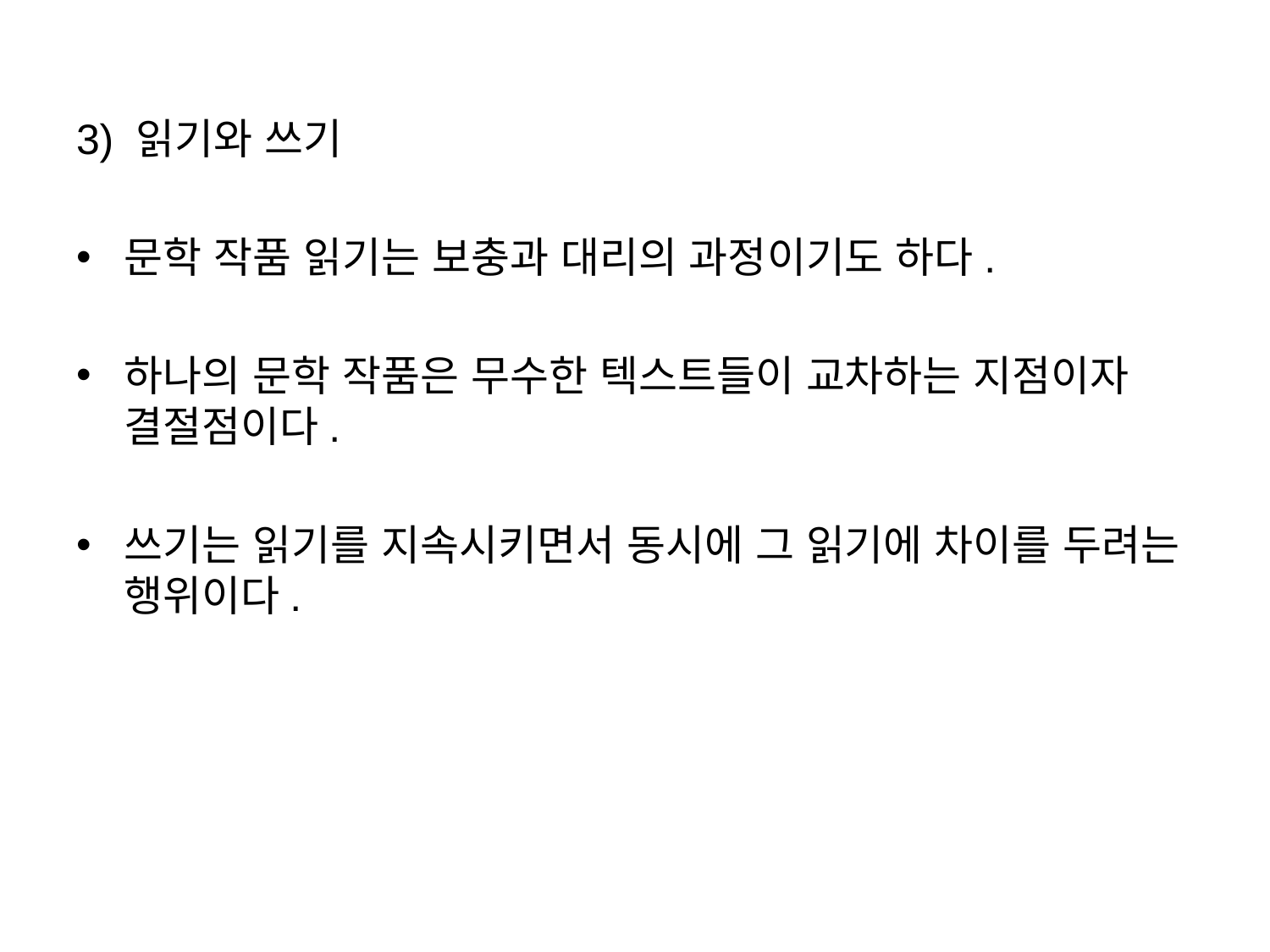

3) 읽기와 쓰기

문학 작품 읽기는 보충과 대리의 과정이기도 하다.

하나의 문학 작품은 무수한 텍스트들이 교차하는 지점이자 결절점이다.

쓰기는 읽기를 지속시키면서 동시에 그 읽기에 차이를 두려는 행위이다.